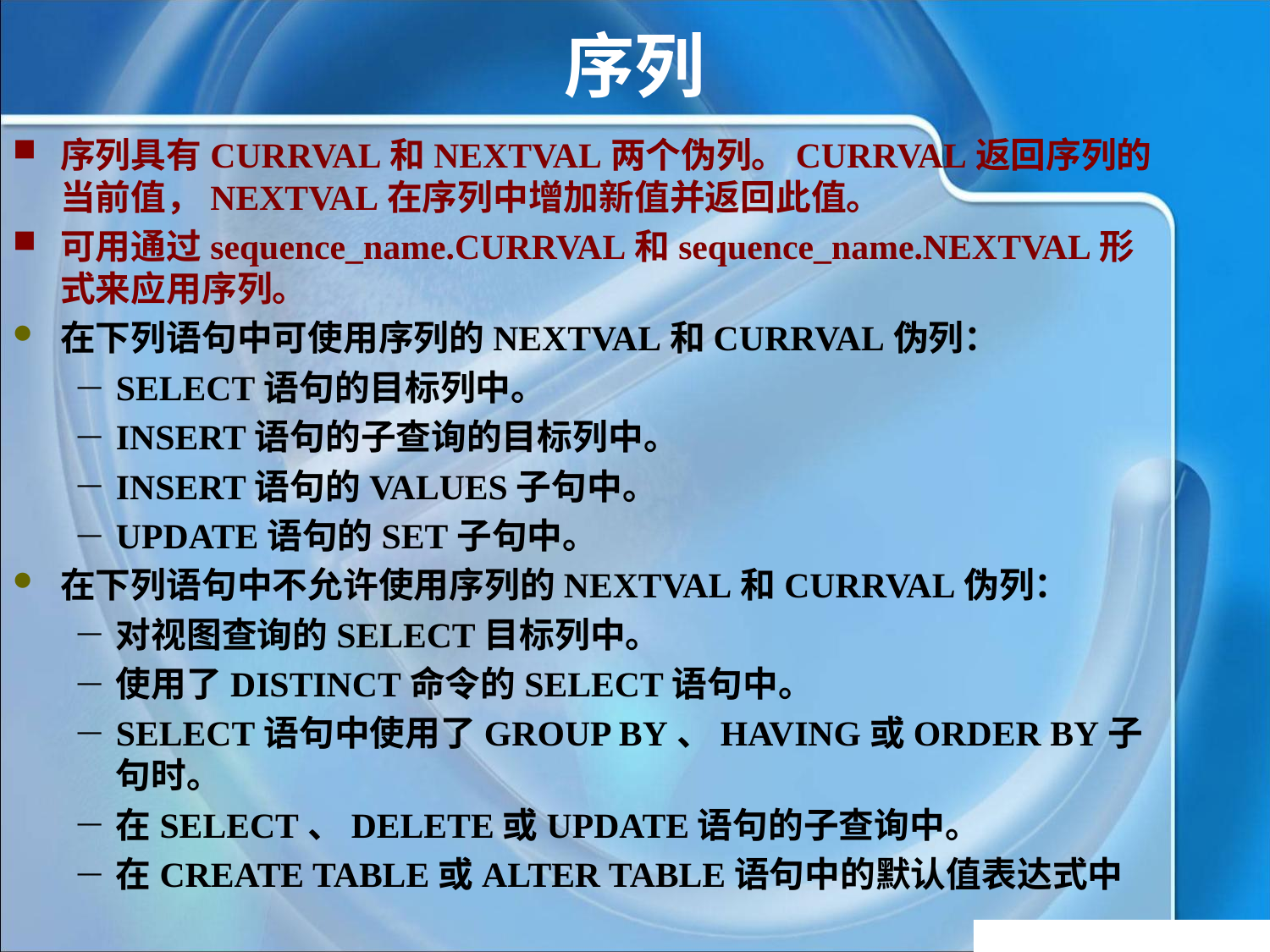

# 序列
序列具有CURRVAL和NEXTVAL两个伪列。CURRVAL返回序列的当前值，NEXTVAL在序列中增加新值并返回此值。
可用通过sequence_name.CURRVAL和sequence_name.NEXTVAL形式来应用序列。
在下列语句中可使用序列的NEXTVAL和CURRVAL伪列：
SELECT语句的目标列中。
INSERT语句的子查询的目标列中。
INSERT语句的VALUES子句中。
UPDATE语句的SET子句中。
在下列语句中不允许使用序列的NEXTVAL和CURRVAL伪列：
对视图查询的SELECT目标列中。
使用了DISTINCT命令的SELECT语句中。
SELECT语句中使用了GROUP BY、HAVING或ORDER BY子句时。
在SELECT、DELETE或UPDATE语句的子查询中。
在CREATE TABLE或ALTER TABLE语句中的默认值表达式中
122